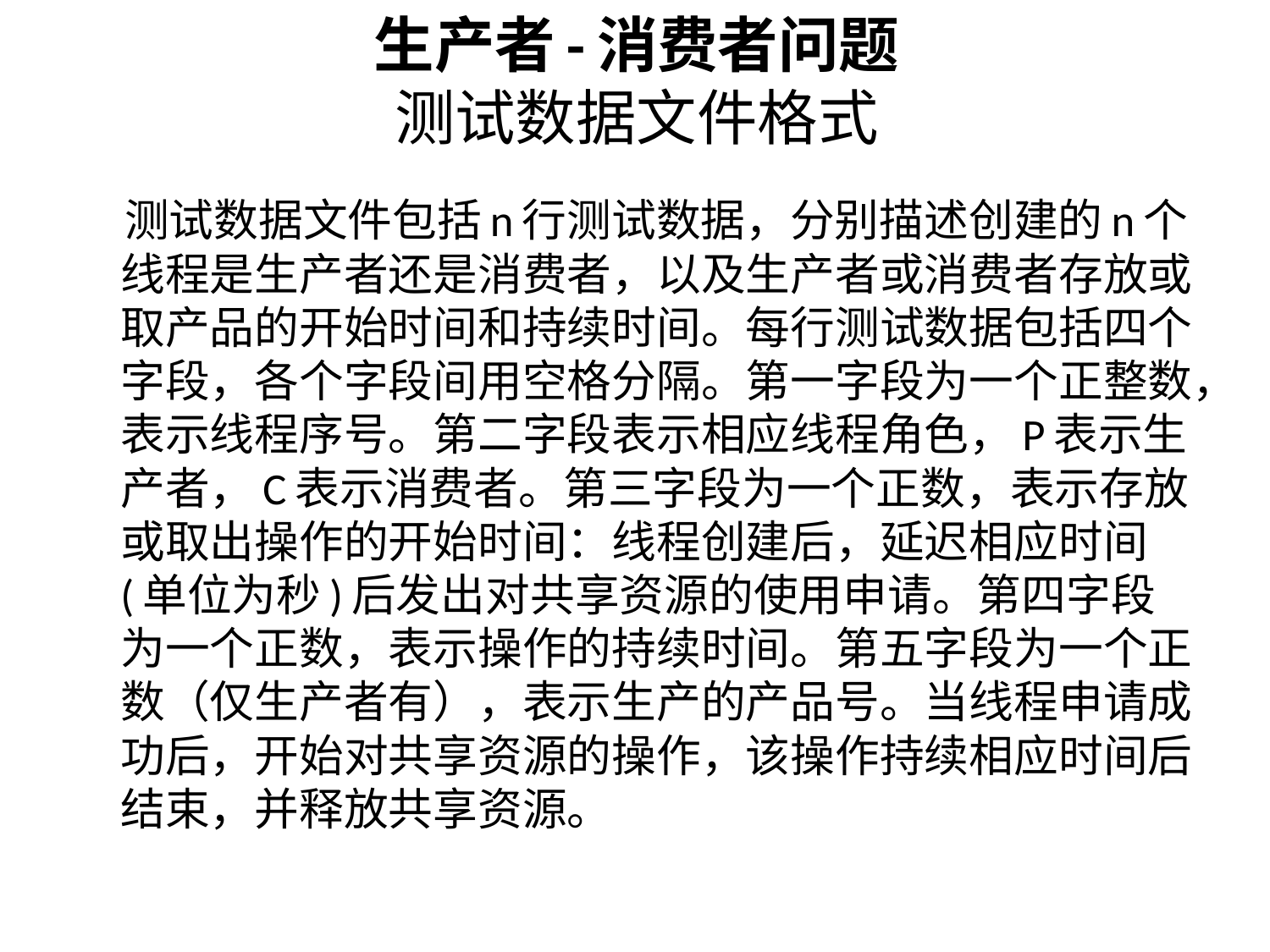

# 生产者-消费者问题 测试数据文件格式
    测试数据文件包括n行测试数据，分别描述创建的n个线程是生产者还是消费者，以及生产者或消费者存放或取产品的开始时间和持续时间。每行测试数据包括四个字段，各个字段间用空格分隔。第一字段为一个正整数，表示线程序号。第二字段表示相应线程角色，P表示生产者，C表示消费者。第三字段为一个正数，表示存放或取出操作的开始时间：线程创建后，延迟相应时间(单位为秒)后发出对共享资源的使用申请。第四字段为一个正数，表示操作的持续时间。第五字段为一个正数（仅生产者有），表示生产的产品号。当线程申请成功后，开始对共享资源的操作，该操作持续相应时间后结束，并释放共享资源。